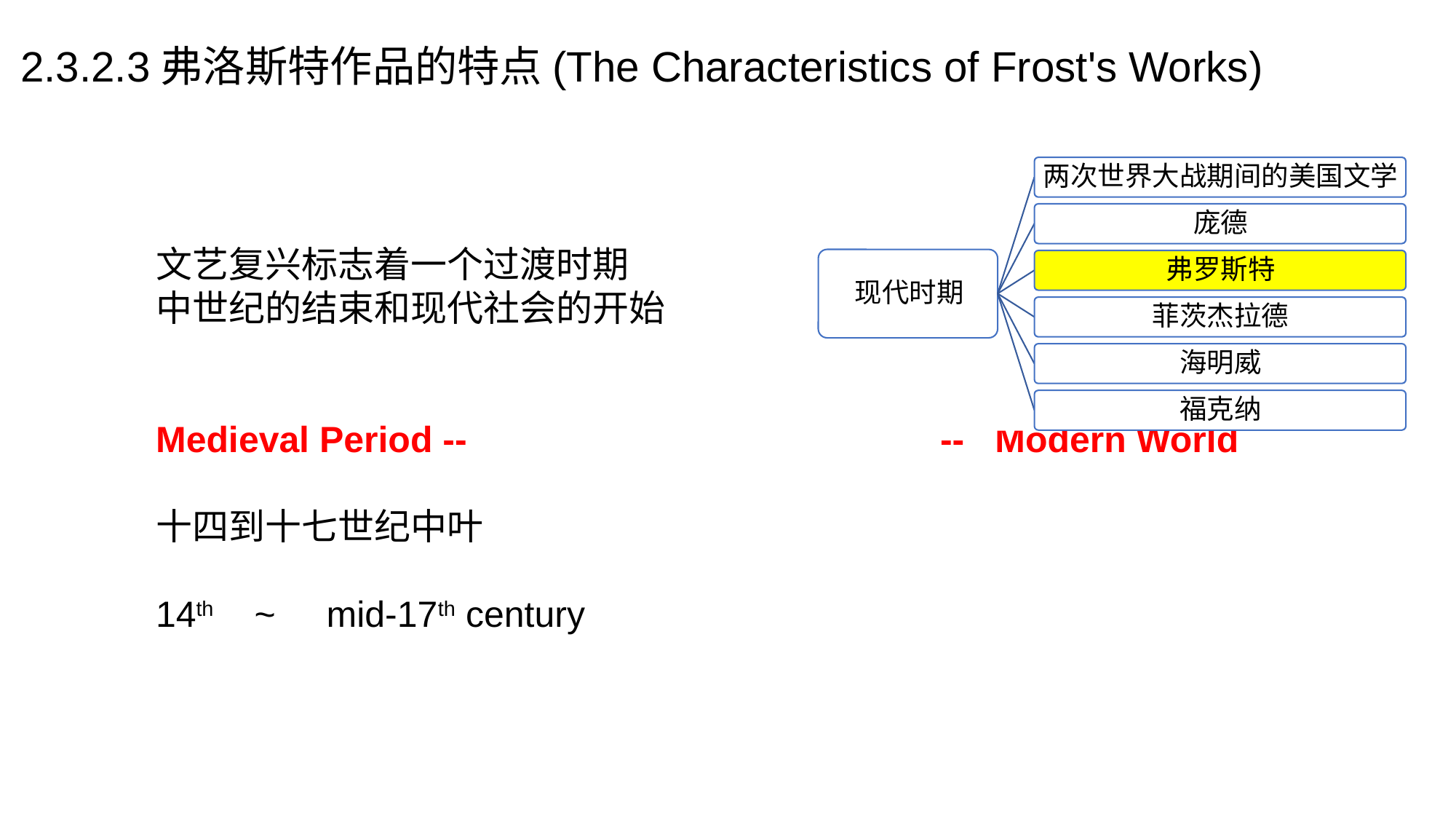

# 2.3.2.3弗洛斯特作品的特点(The Characteristics of Frost's Works)
现代时期

两次世界大战期间的美国文学

庞德

弗罗斯特

菲茨杰拉德

海明威

福克纳
文艺复兴标志着一个过渡时期
中世纪的结束和现代社会的开始

Medieval Period -- 					  --   Modern World

十四到十七世纪中叶

14th    ~     mid-17th century